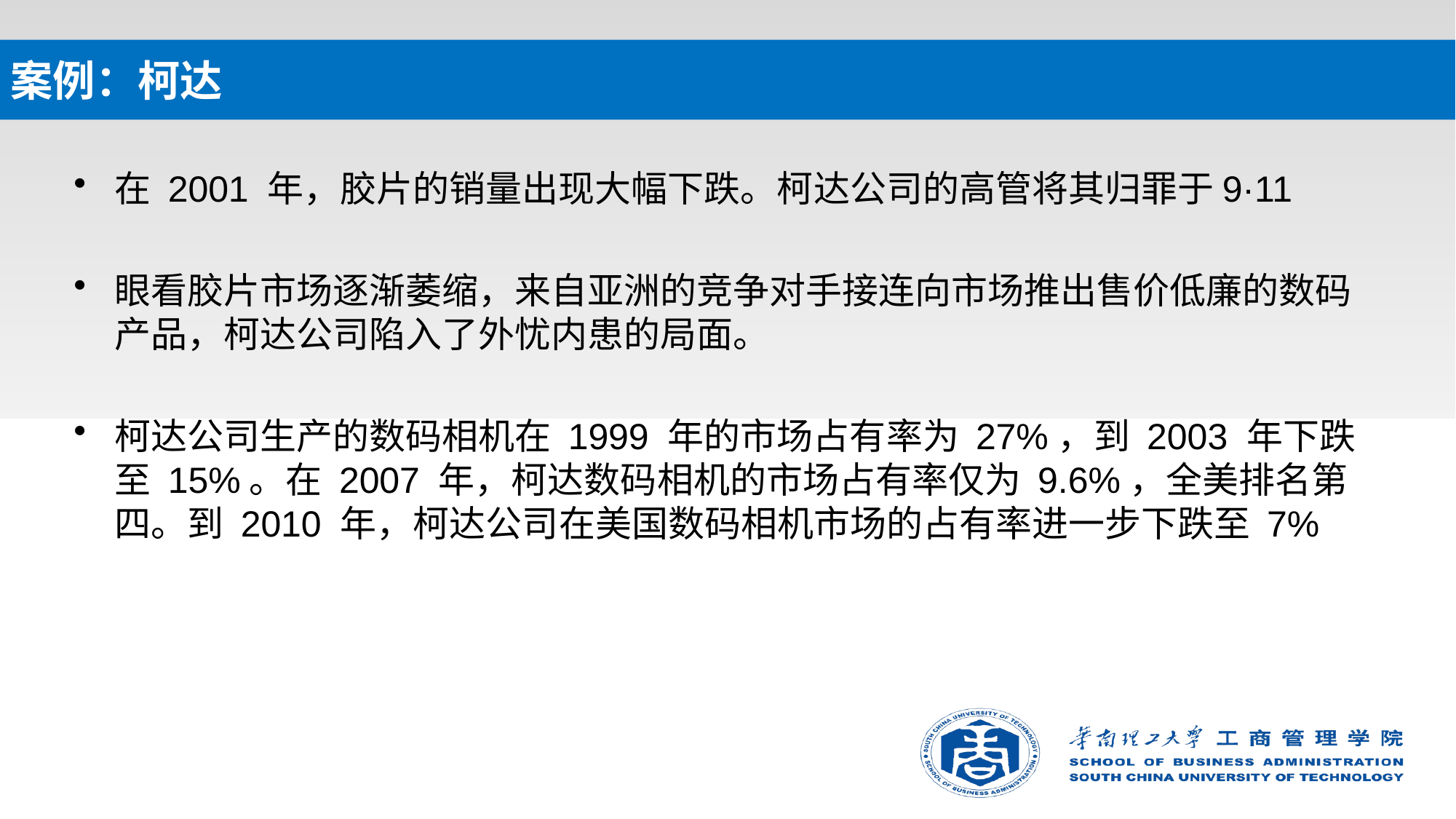

# 案例：柯达
在 2001 年，胶片的销量出现大幅下跌。柯达公司的高管将其归罪于9·11

眼看胶片市场逐渐萎缩，来自亚洲的竞争对手接连向市场推出售价低廉的数码产品，柯达公司陷入了外忧内患的局面。

柯达公司生产的数码相机在 1999 年的市场占有率为 27%，到 2003 年下跌至 15%。在 2007 年，柯达数码相机的市场占有率仅为 9.6%，全美排名第四。到 2010 年，柯达公司在美国数码相机市场的占有率进一步下跌至 7%